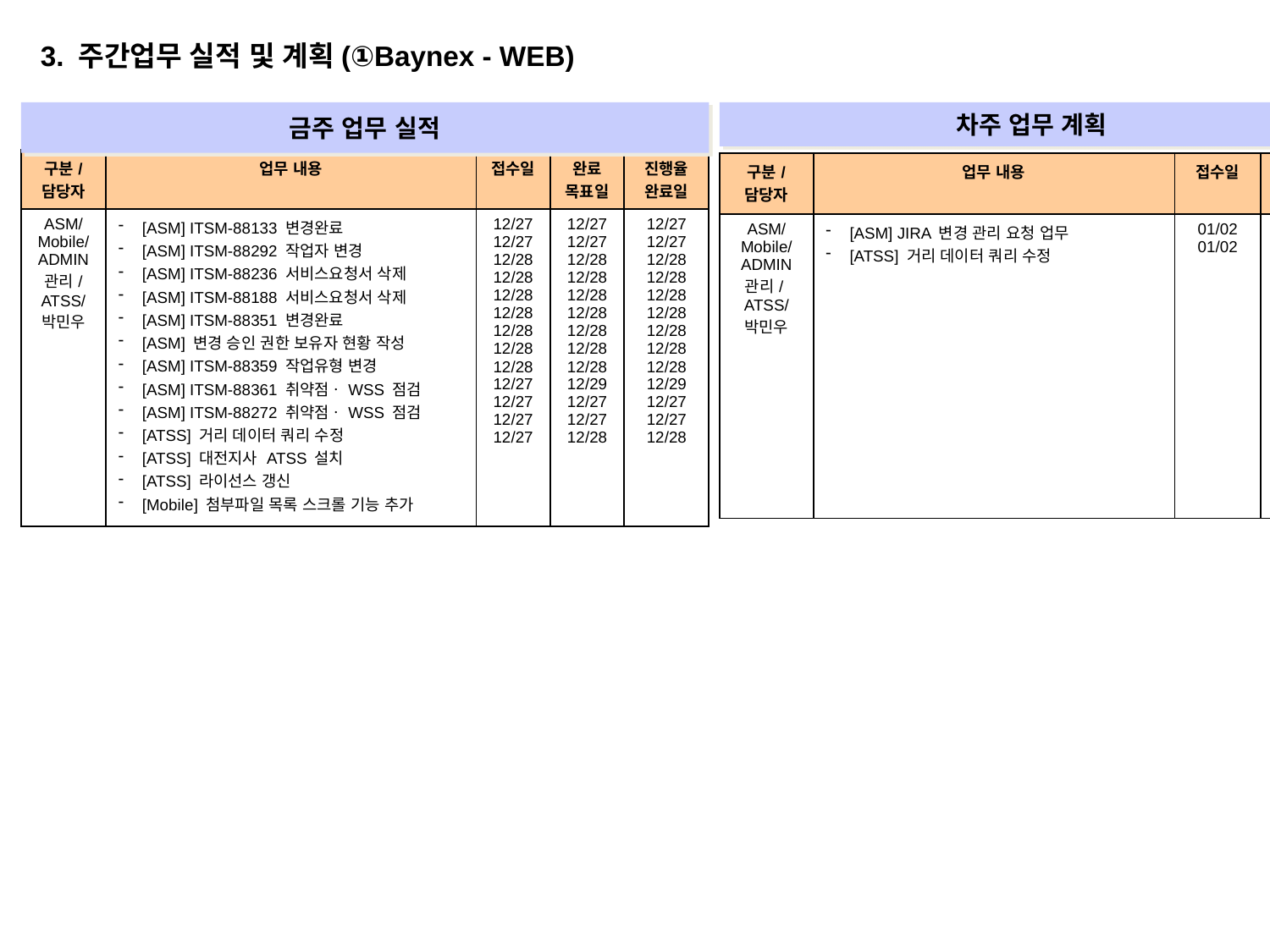

3. 주간업무 실적 및 계획(①Baynex - WEB)
금주 업무 실적
차주 업무 계획
| 구분/ 담당자 | 업무 내용 | 접수일 | 완료 목표일 | 진행율 완료일 |
| --- | --- | --- | --- | --- |
| ASM/ Mobile/ ADMIN 관리/ ATSS/ 박민우 | [ASM] ITSM-88133 변경완료 [ASM] ITSM-88292 작업자 변경 [ASM] ITSM-88236 서비스요청서 삭제 [ASM] ITSM-88188 서비스요청서 삭제 [ASM] ITSM-88351 변경완료 [ASM] 변경 승인 권한 보유자 현황 작성 [ASM] ITSM-88359 작업유형 변경 [ASM] ITSM-88361 취약점ㆍWSS 점검 [ASM] ITSM-88272 취약점ㆍWSS 점검 [ATSS] 거리 데이터 쿼리 수정 [ATSS] 대전지사 ATSS 설치 [ATSS] 라이선스 갱신 [Mobile] 첨부파일 목록 스크롤 기능 추가 | 12/27 12/27 12/28 12/28 12/28 12/28 12/28 12/28 12/28 12/27 12/27 12/27 12/27 | 12/27 12/27 12/28 12/28 12/28 12/28 12/28 12/28 12/28 12/29 12/27 12/27 12/28 | 12/27 12/27 12/28 12/28 12/28 12/28 12/28 12/28 12/28 12/29 12/27 12/27 12/28 |
| 구분/ 담당자 | 업무 내용 | 접수일 | 완료 목표일 |
| --- | --- | --- | --- |
| ASM/ Mobile/ ADMIN 관리/ ATSS/ 박민우 | [ASM] JIRA 변경 관리 요청 업무 [ATSS] 거리 데이터 쿼리 수정 | 01/02 01/02 | 01/06 01/06 |